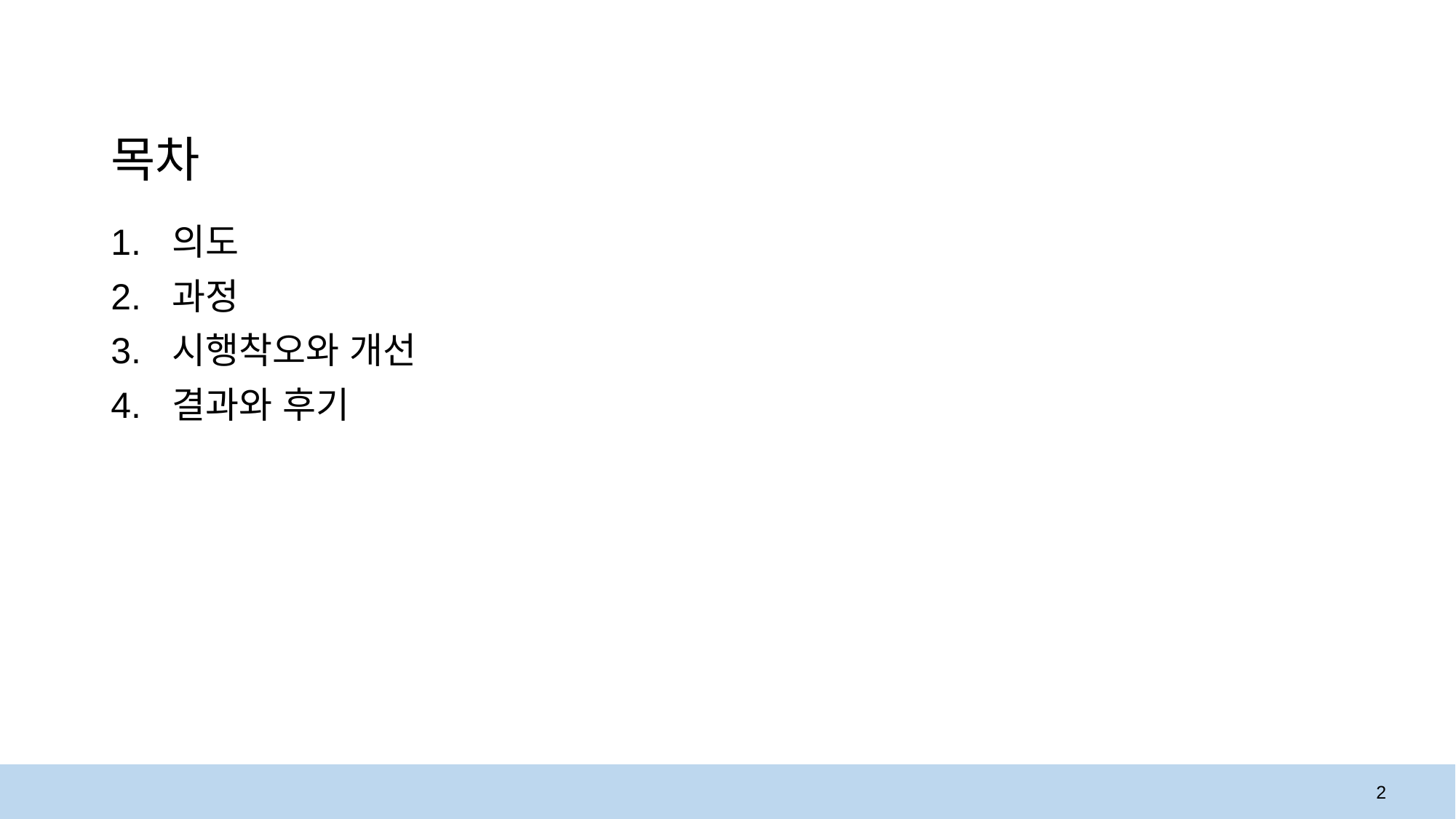

# 목차
의도
과정
시행착오와 개선
결과와 후기

2